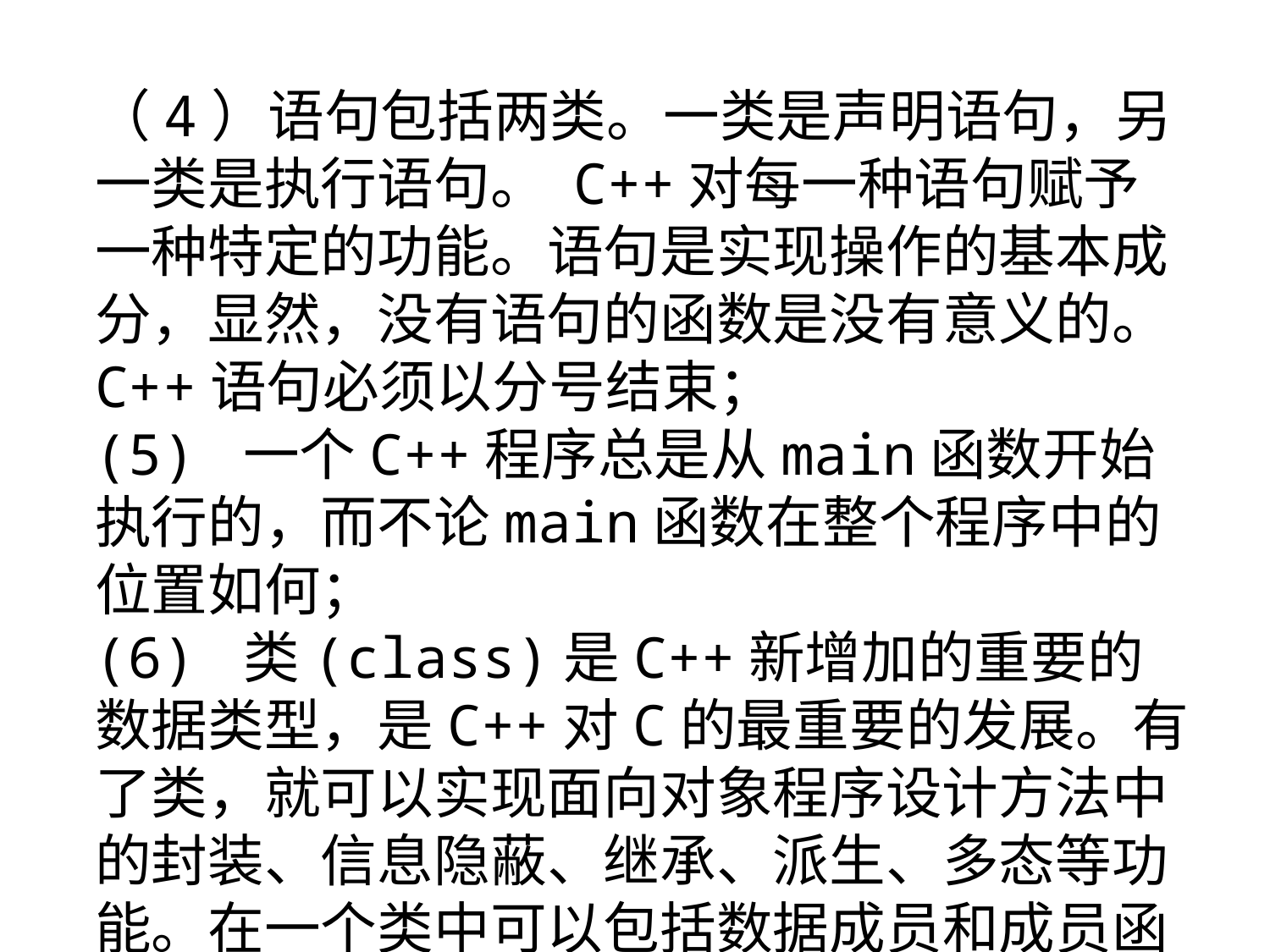

（4）语句包括两类。一类是声明语句，另一类是执行语句。 C++对每一种语句赋予一种特定的功能。语句是实现操作的基本成分，显然，没有语句的函数是没有意义的。C++语句必须以分号结束；
(5) 一个C++程序总是从main函数开始执行的，而不论main函数在整个程序中的位置如何；
(6) 类(class)是C++新增加的重要的数据类型，是C++对C的最重要的发展。有了类，就可以实现面向对象程序设计方法中的封装、信息隐蔽、继承、派生、多态等功能。在一个类中可以包括数据成员和成员函数，他们可以被指定为私有的(private)和公用的(public)属性。私有的数据成员和成员函数只能被本类的成员函数所调用；